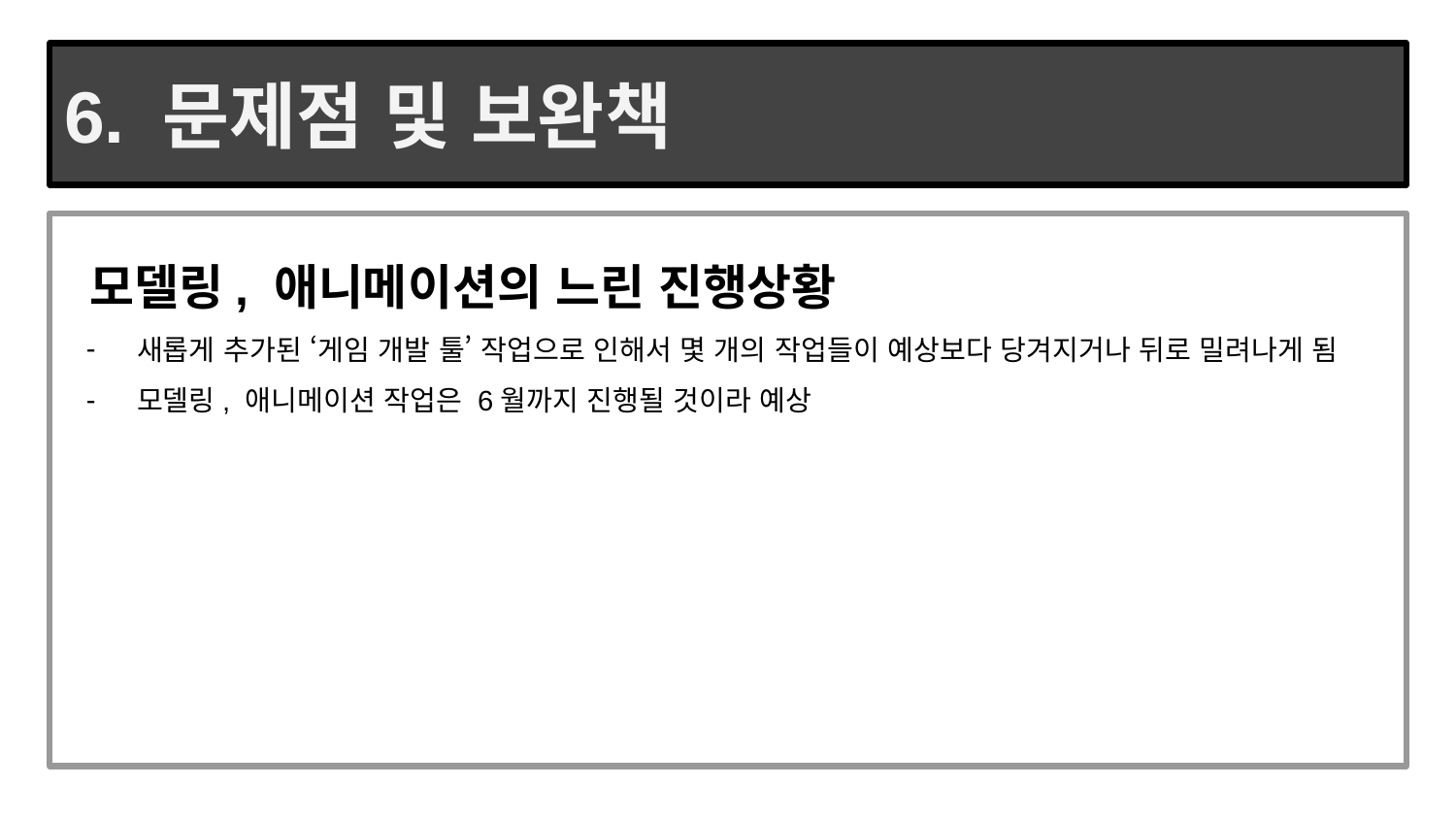

# 6. 문제점 및 보완책
 모델링, 애니메이션의 느린 진행상황
새롭게 추가된 ‘게임 개발 툴’ 작업으로 인해서 몇 개의 작업들이 예상보다 당겨지거나 뒤로 밀려나게 됨
모델링, 애니메이션 작업은 6월까지 진행될 것이라 예상